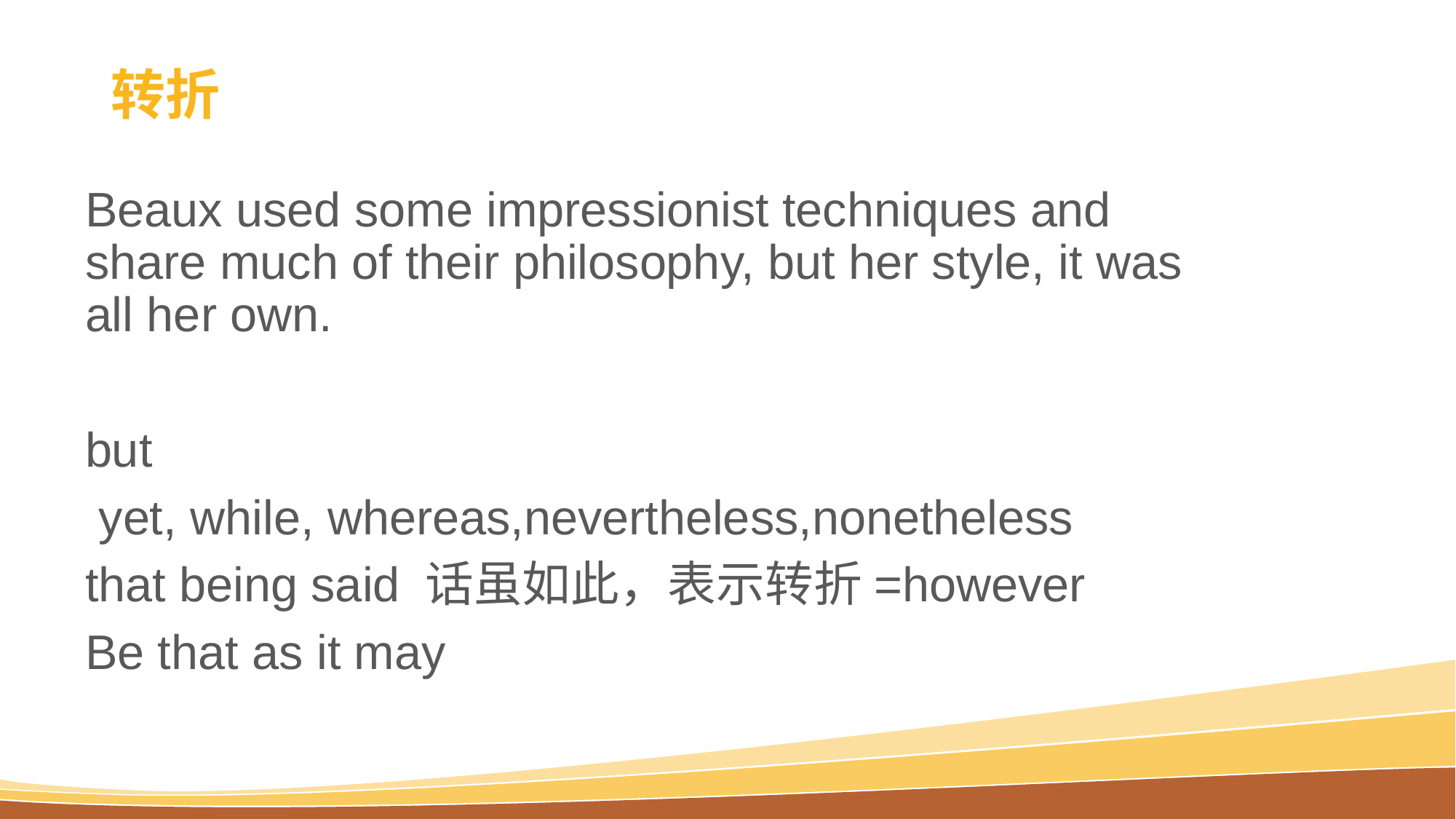

# 转折
Beaux used some impressionist techniques and share much of their philosophy, but her style, it was all her own.

but
 yet, while, whereas,nevertheless,nonetheless
that being said 话虽如此，表示转折=however
Be that as it may